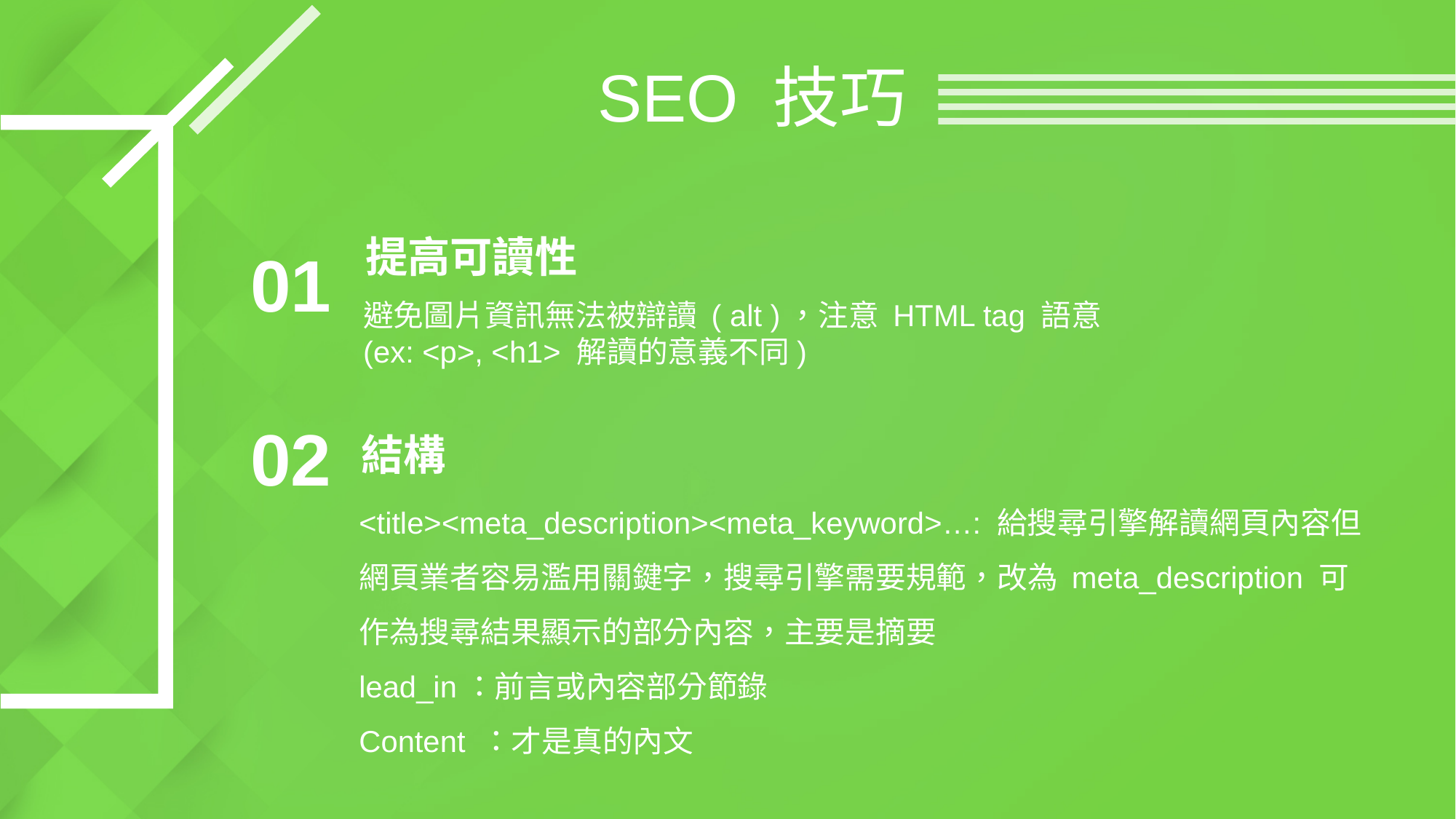

SEO 技巧

提高可讀性
避免圖片資訊無法被辯讀 ( alt )，注意 HTML tag 語意
(ex: <p>, <h1> 解讀的意義不同)
01

02
結構
<title><meta_description><meta_keyword>…: 給搜尋引擎解讀網頁內容但網頁業者容易濫用關鍵字，搜尋引擎需要規範，改為 meta_description 可作為搜尋結果顯示的部分內容，主要是摘要
lead_in：前言或內容部分節錄
Content ：才是真的內文